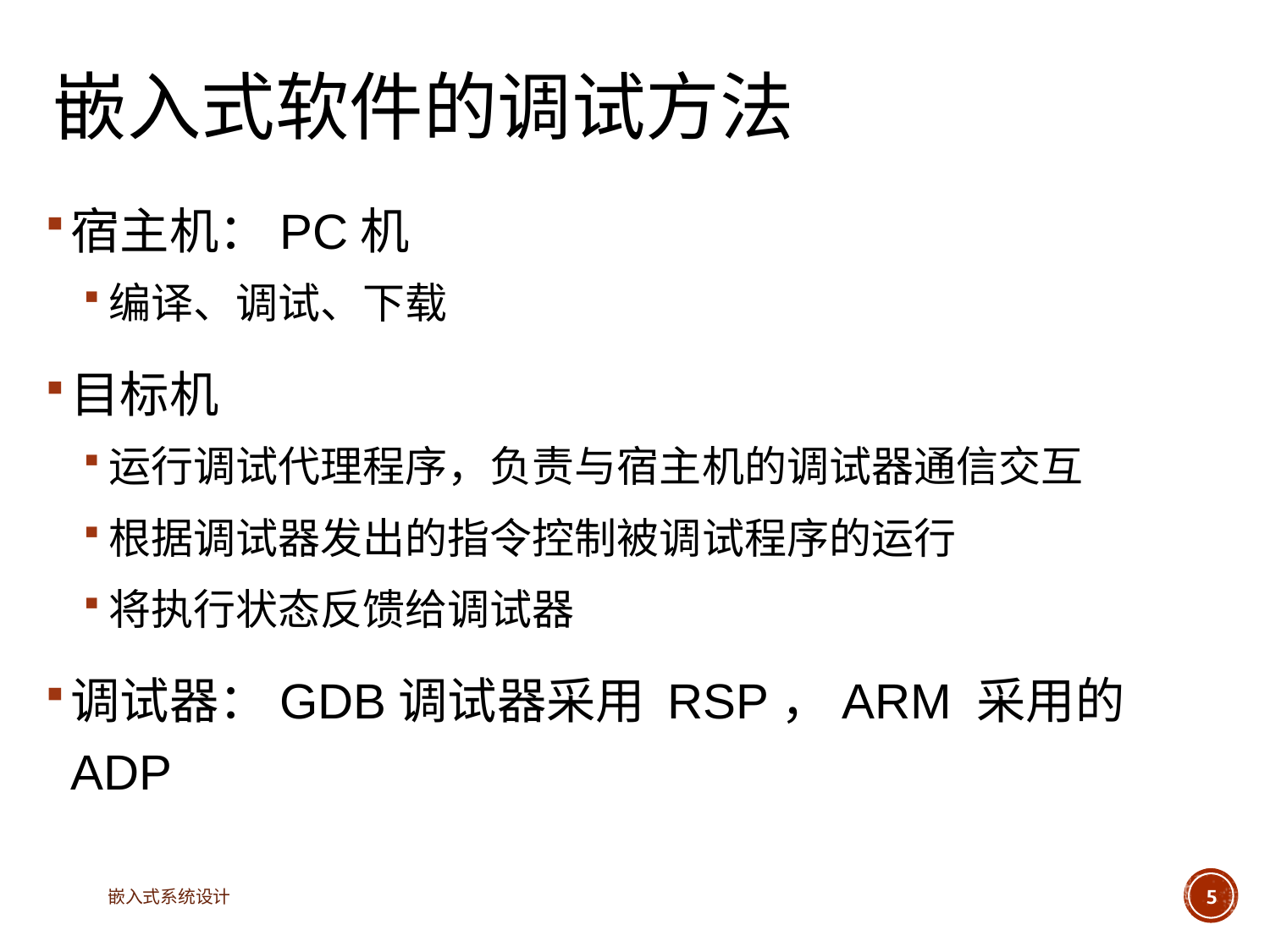

# 嵌入式软件的调试方法
宿主机：PC机
编译、调试、下载
目标机
运行调试代理程序，负责与宿主机的调试器通信交互
根据调试器发出的指令控制被调试程序的运行
将执行状态反馈给调试器
调试器：GDB调试器采用 RSP，ARM 采用的 ADP
嵌入式系统设计
5